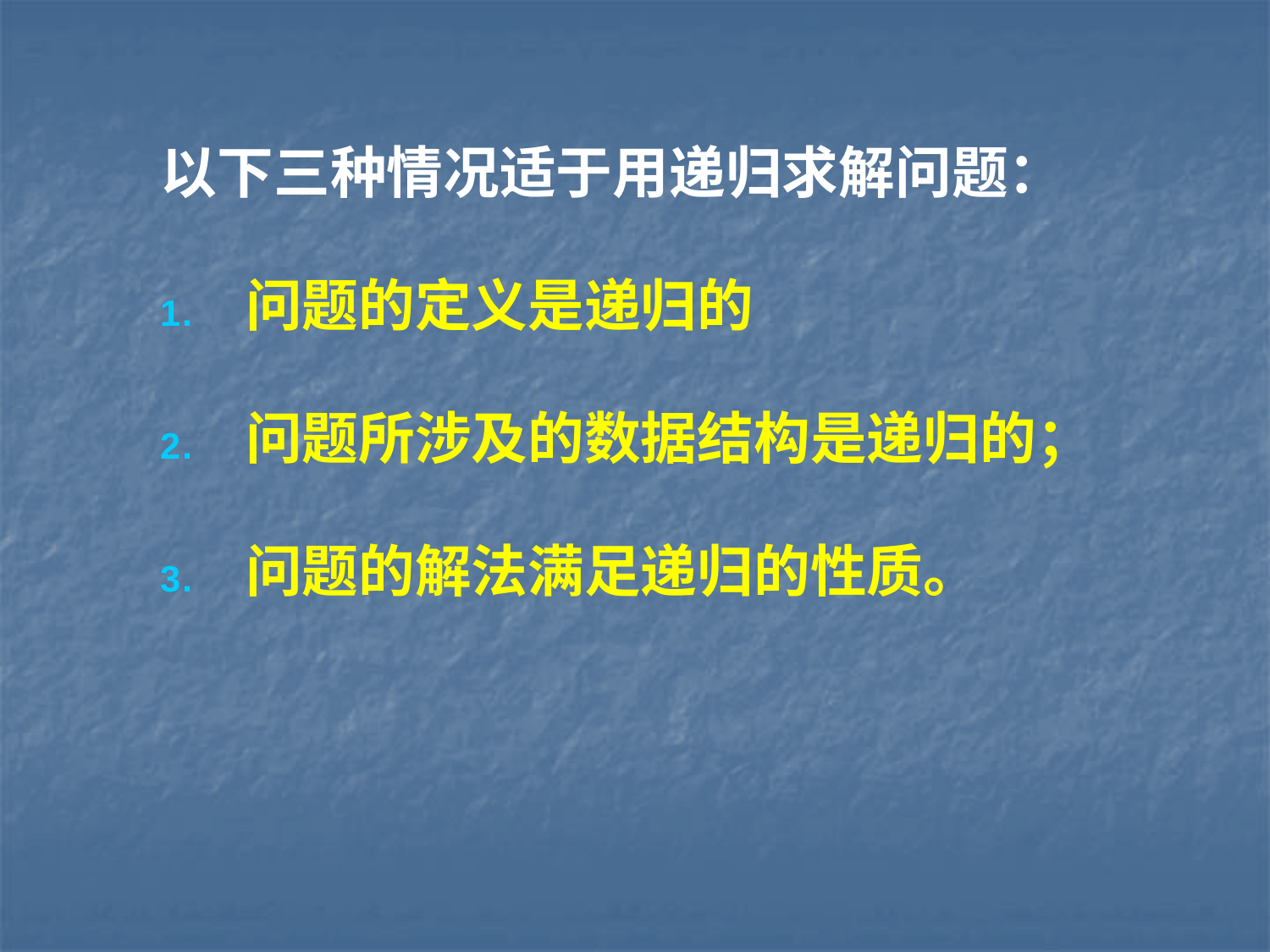

以下三种情况适于用递归求解问题：
问题的定义是递归的
问题所涉及的数据结构是递归的；
问题的解法满足递归的性质。